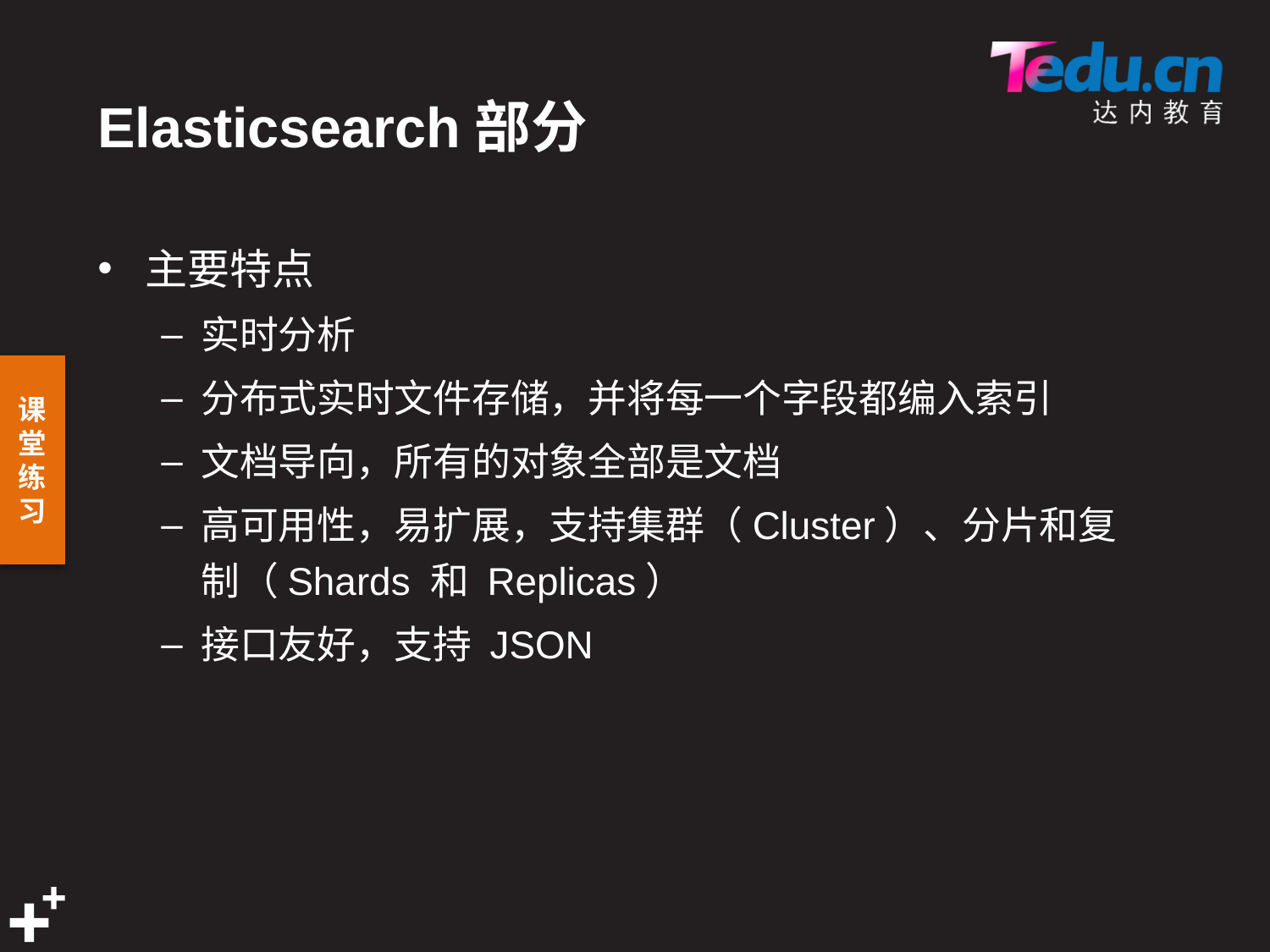

# Elasticsearch部分
主要特点
实时分析
分布式实时文件存储，并将每一个字段都编入索引
文档导向，所有的对象全部是文档
高可用性，易扩展，支持集群（Cluster）、分片和复制（Shards 和 Replicas）
接口友好，支持 JSON